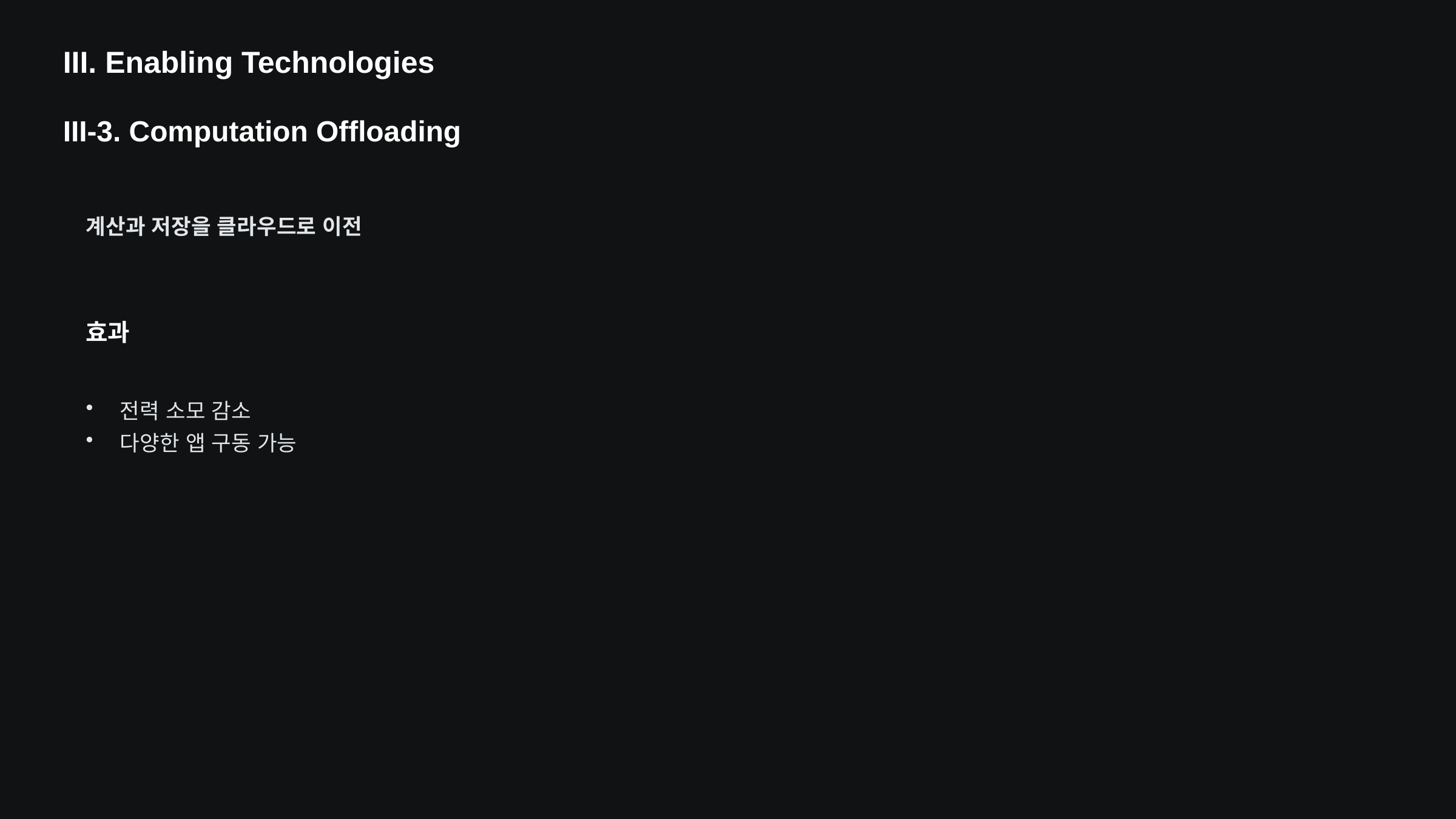

III. Enabling Technologies
III-3. Computation Offloading

계산과 저장을 클라우드로 이전
효과
전력 소모 감소
다양한 앱 구동 가능